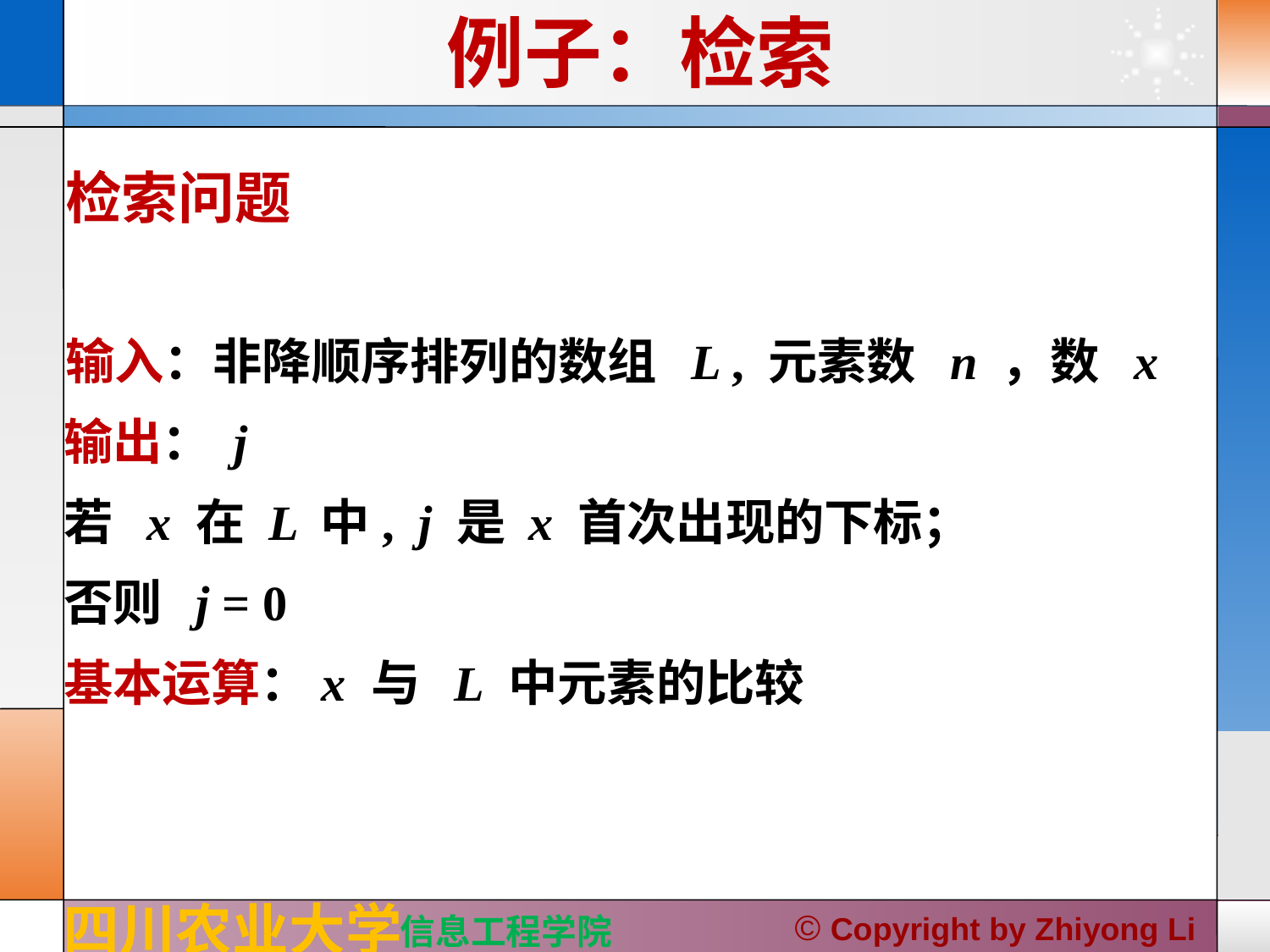

# 例子：检索
检索问题

输入：非降顺序排列的数组  L , 元素数  n ，数  x
输出： j
若  x 在  L 中,  j 是 x 首次出现的下标；
否则  j = 0
基本运算：x 与  L 中元素的比较